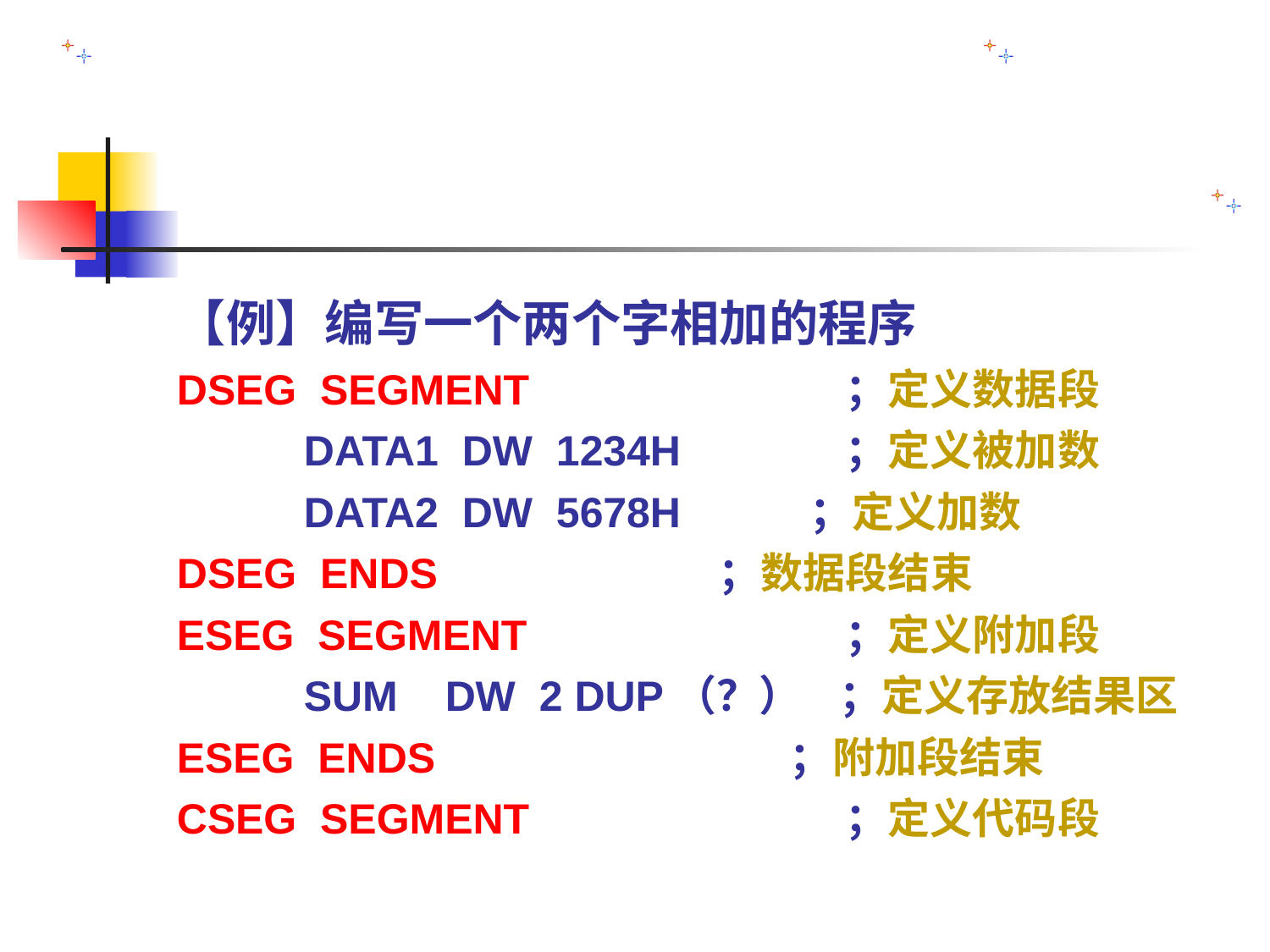

#
【例】编写一个两个字相加的程序
DSEG  SEGMENT       		  ；定义数据段
	DATA1  DW  1234H     	  ；定义被加数
	DATA2  DW  5678H          ；定义加数
DSEG  ENDS                	  ；数据段结束
ESEG  SEGMENT      		  ；定义附加段
	SUM    DW  2 DUP（？）    ；定义存放结果区
ESEG  ENDS           	        ；附加段结束
CSEG  SEGMENT      		  ；定义代码段
10